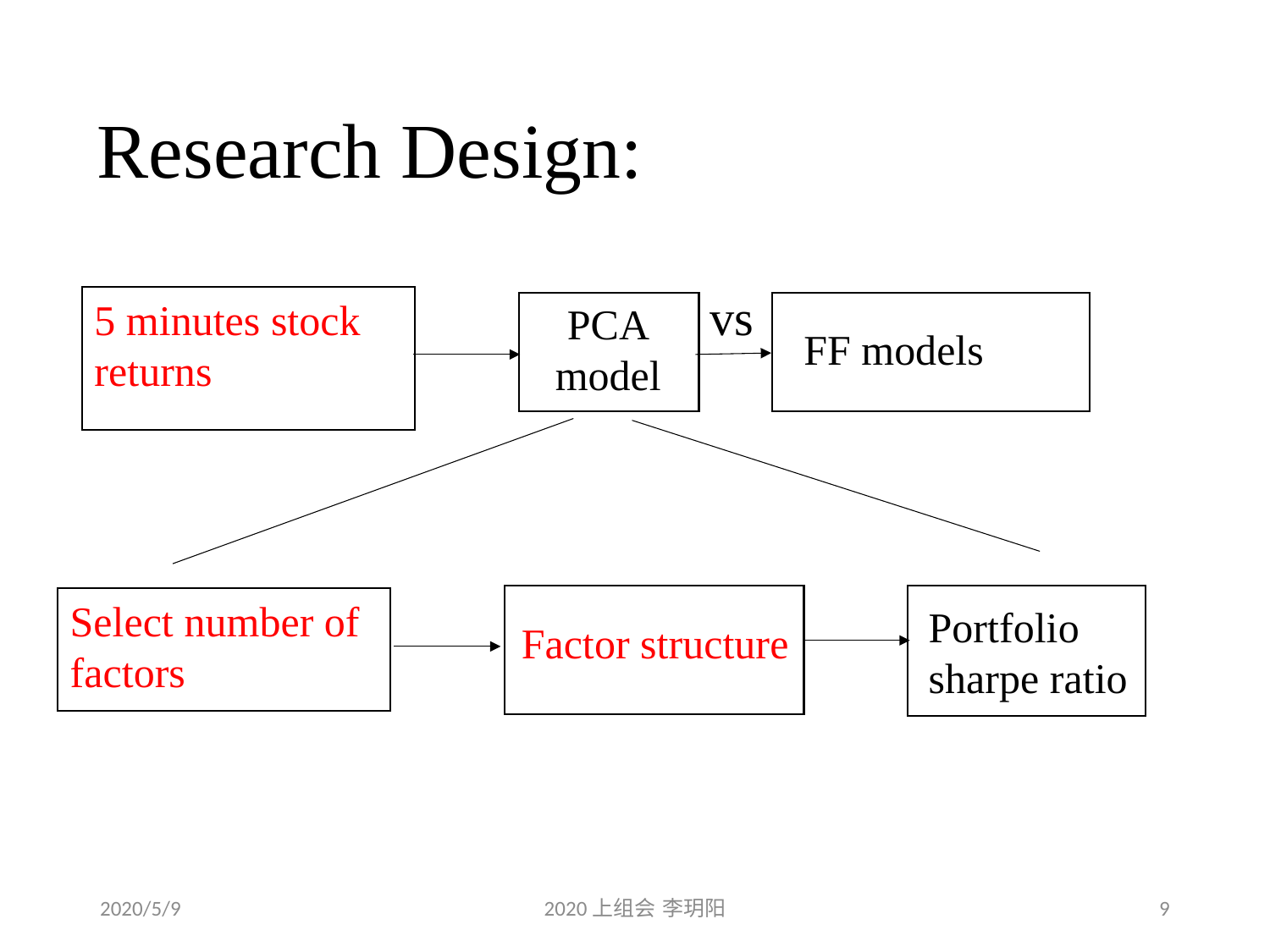

# Research Design:
vs

5 minutes stock returns

PCA
model

FF models

Portfolio sharpe ratio

Factor structure

Select number of factors

2020/5/9
2020上组会 李玥阳
9